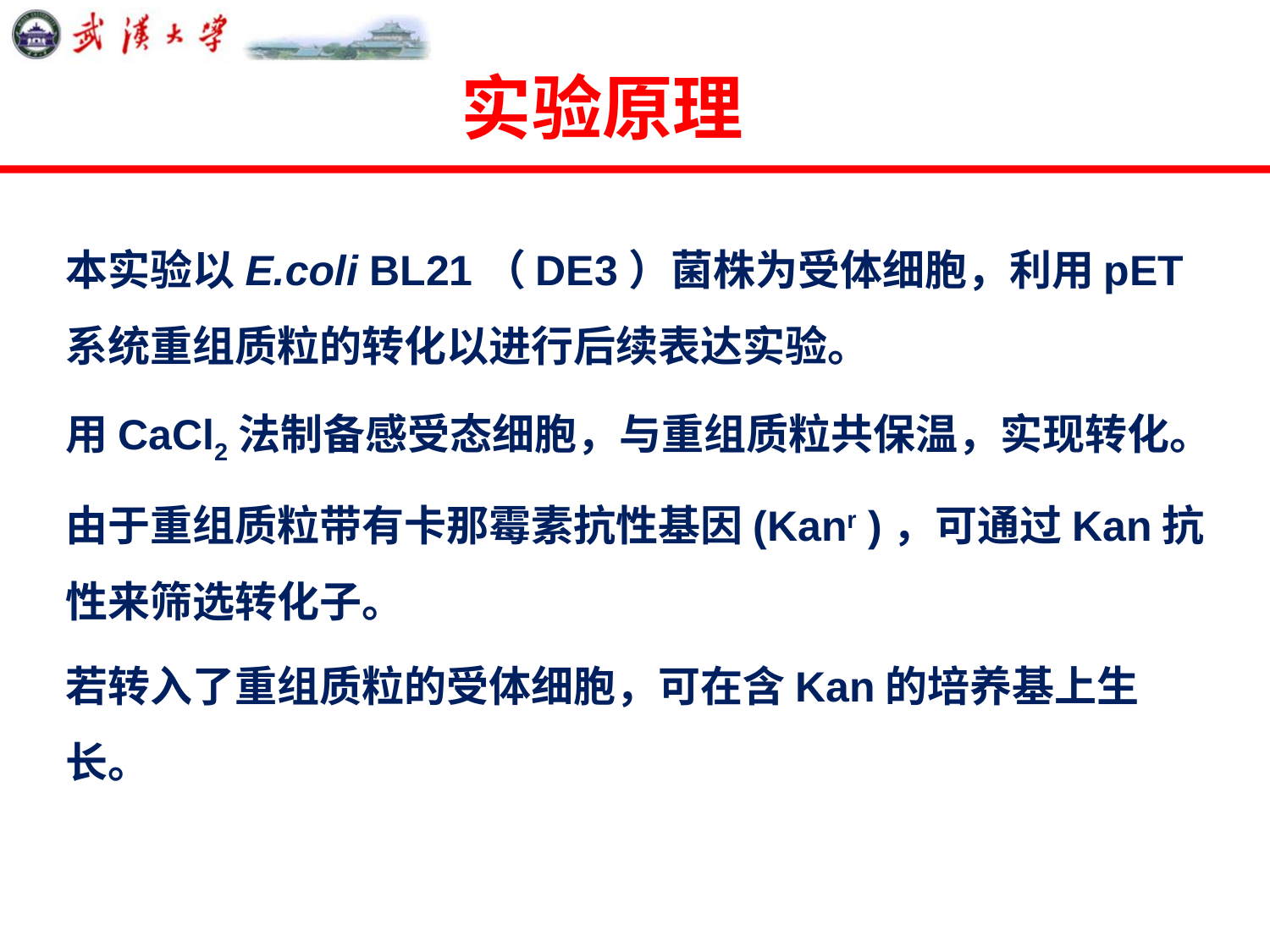

# 实验原理

本实验以E.coli BL21（DE3）菌株为受体细胞，利用pET系统重组质粒的转化以进行后续表达实验。
用CaCl2法制备感受态细胞，与重组质粒共保温，实现转化。
由于重组质粒带有卡那霉素抗性基因(Kanr )，可通过Kan抗性来筛选转化子。
若转入了重组质粒的受体细胞，可在含Kan的培养基上生长。